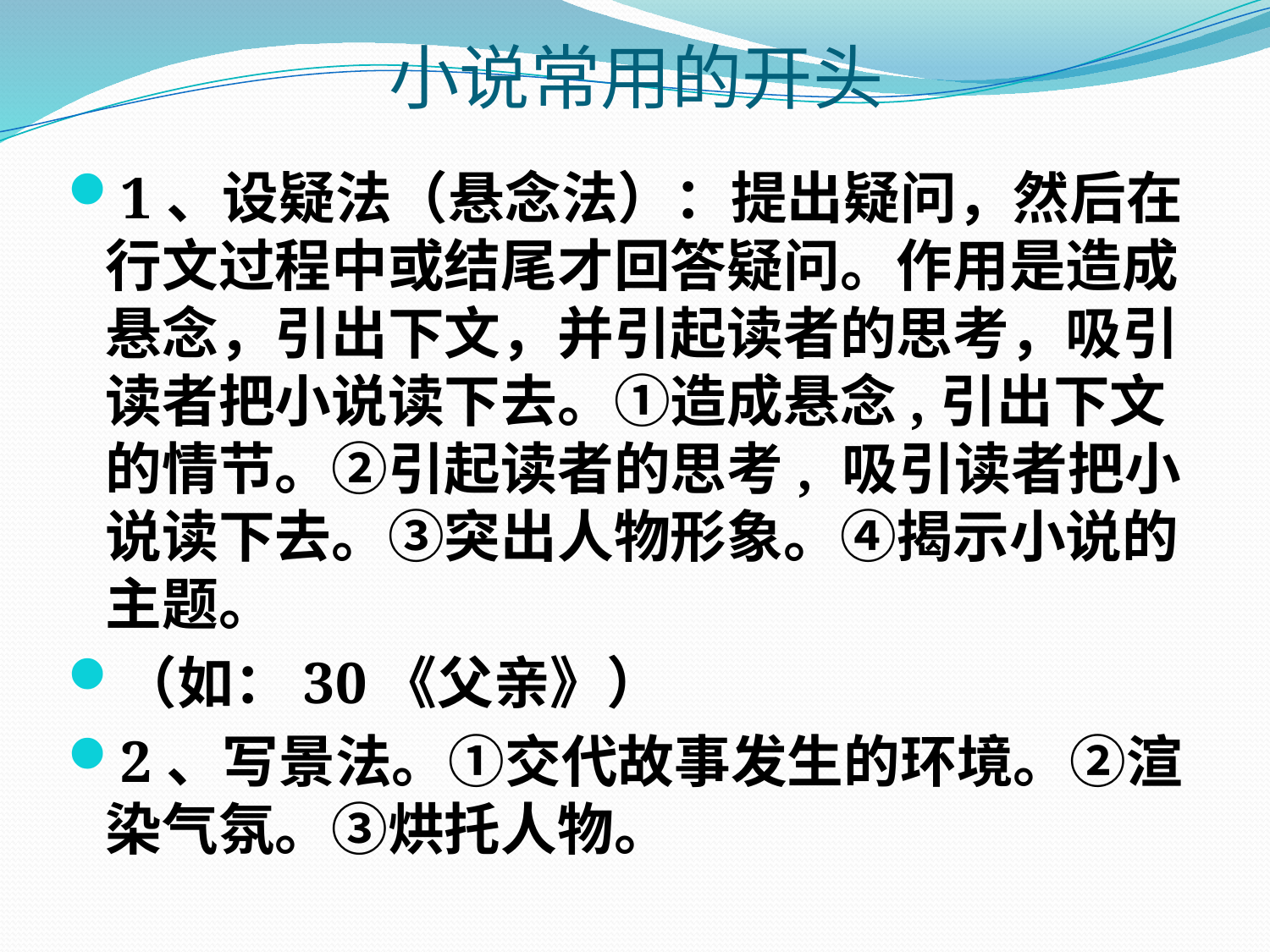

# 小说常用的开头
1、设疑法（悬念法）：提出疑问，然后在行文过程中或结尾才回答疑问。作用是造成悬念，引出下文，并引起读者的思考，吸引读者把小说读下去。①造成悬念,引出下文的情节。②引起读者的思考, 吸引读者把小说读下去。③突出人物形象。④揭示小说的主题。
（如：30《父亲》）
2、写景法。①交代故事发生的环境。②渲染气氛。③烘托人物。